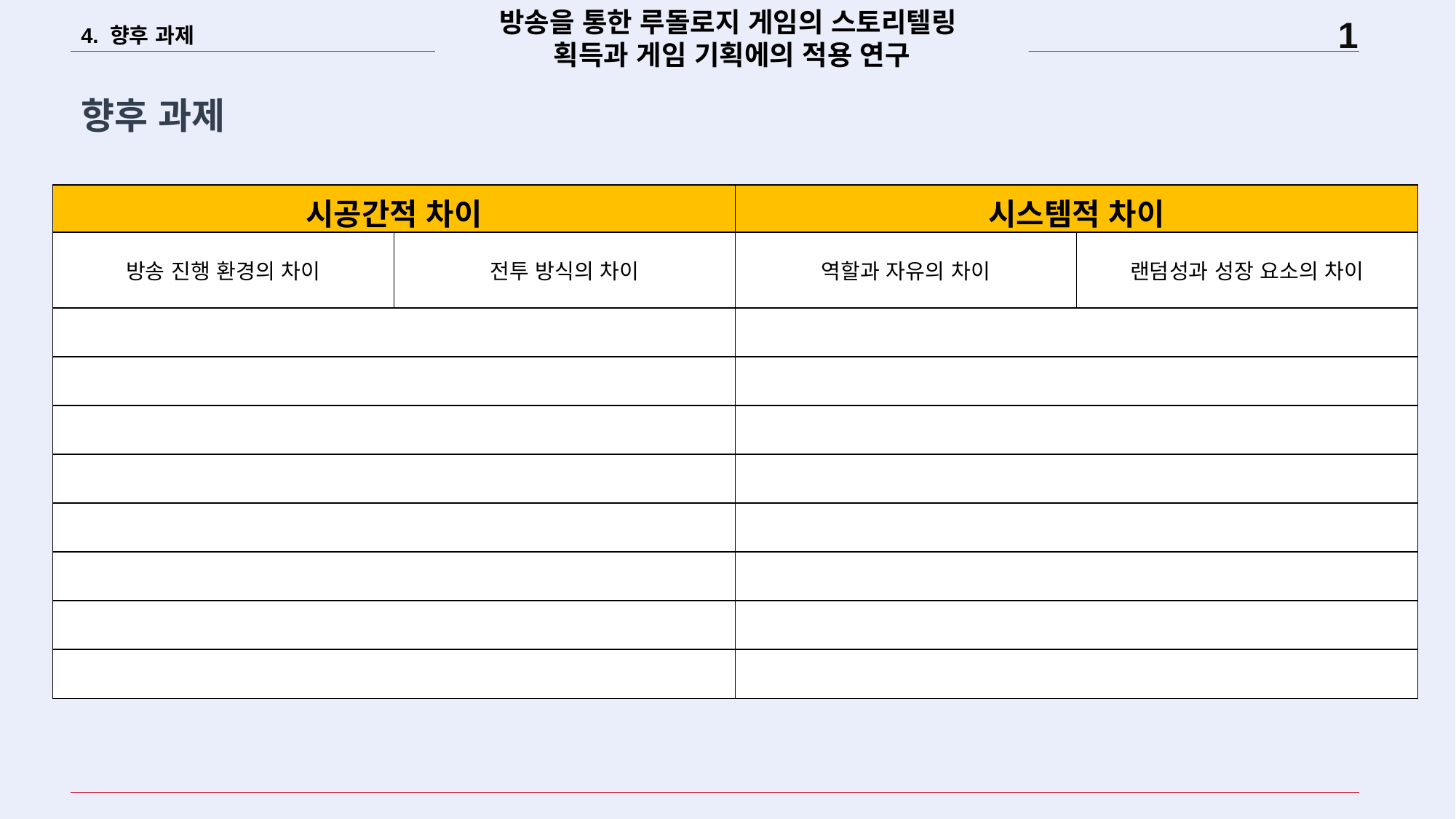

방송을 통한 루돌로지 게임의 스토리텔링
획득과 게임 기획에의 적용 연구
4. 향후 과제
향후 과제
| 시공간적 차이 |  | 시스템적 차이 |  |
| --- | --- | --- | --- |
| 방송 진행 환경의 차이 | 전투 방식의 차이 | 역할과 자유의 차이 | 랜덤성과 성장 요소의 차이 |
|  |  |  |  |
|  |  |  |  |
|  |  |  |  |
|  |  |  |  |
|  |  |  |  |
|  |  |  |  |
|  |  |  |  |
|  |  |  |  |